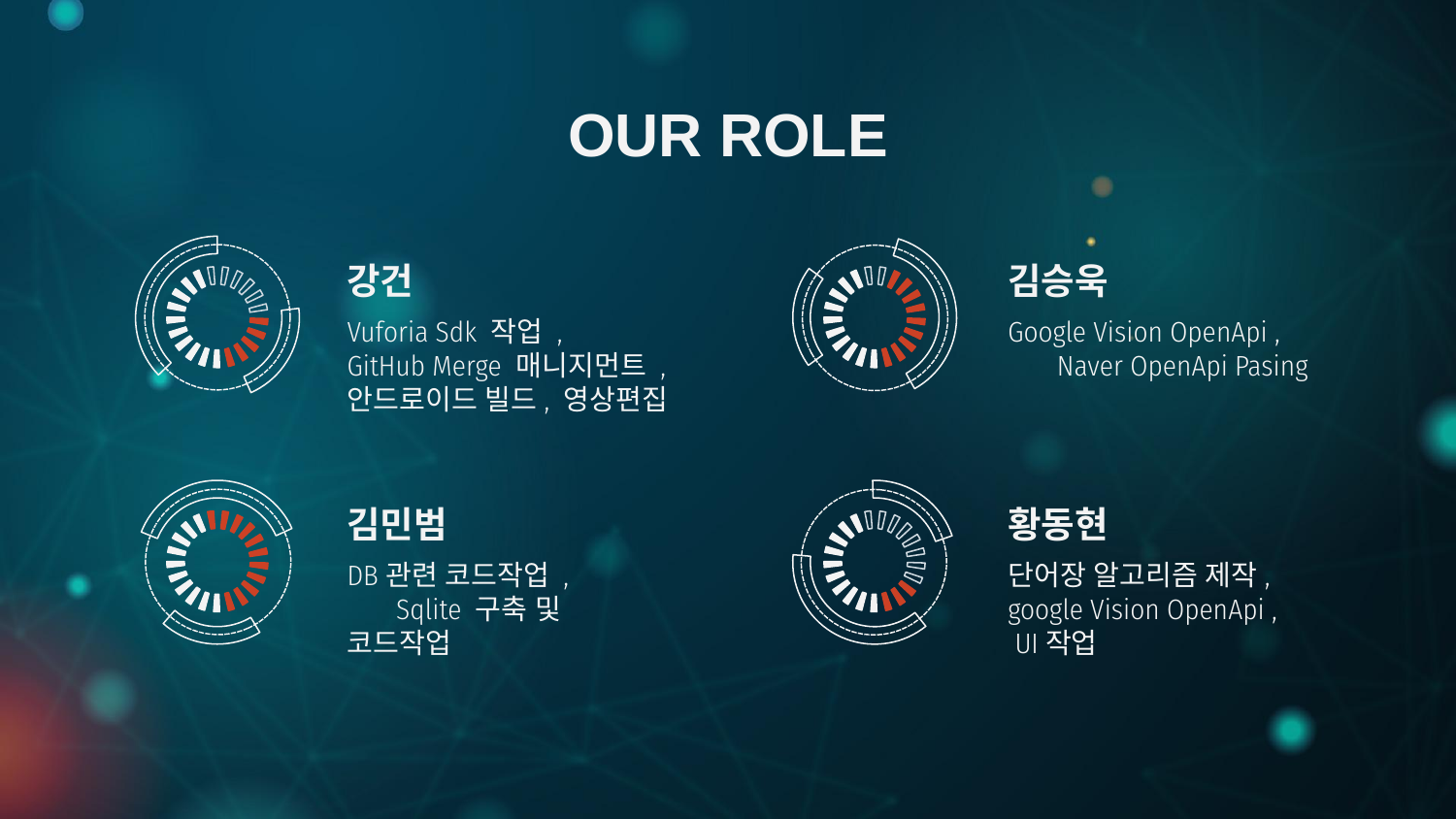

# OUR ROLE

강건
김승욱

Vuforia Sdk 작업 ,           GitHub Merge 매니지먼트 ,   안드로이드 빌드, 영상편집
Google Vision OpenApi ,            Naver OpenApi Pasing

김민범
황동현

DB관련 코드작업 ,                   Sqlite 구축 및 코드작업
단어장 알고리즘 제작,  google Vision OpenApi ,      UI작업